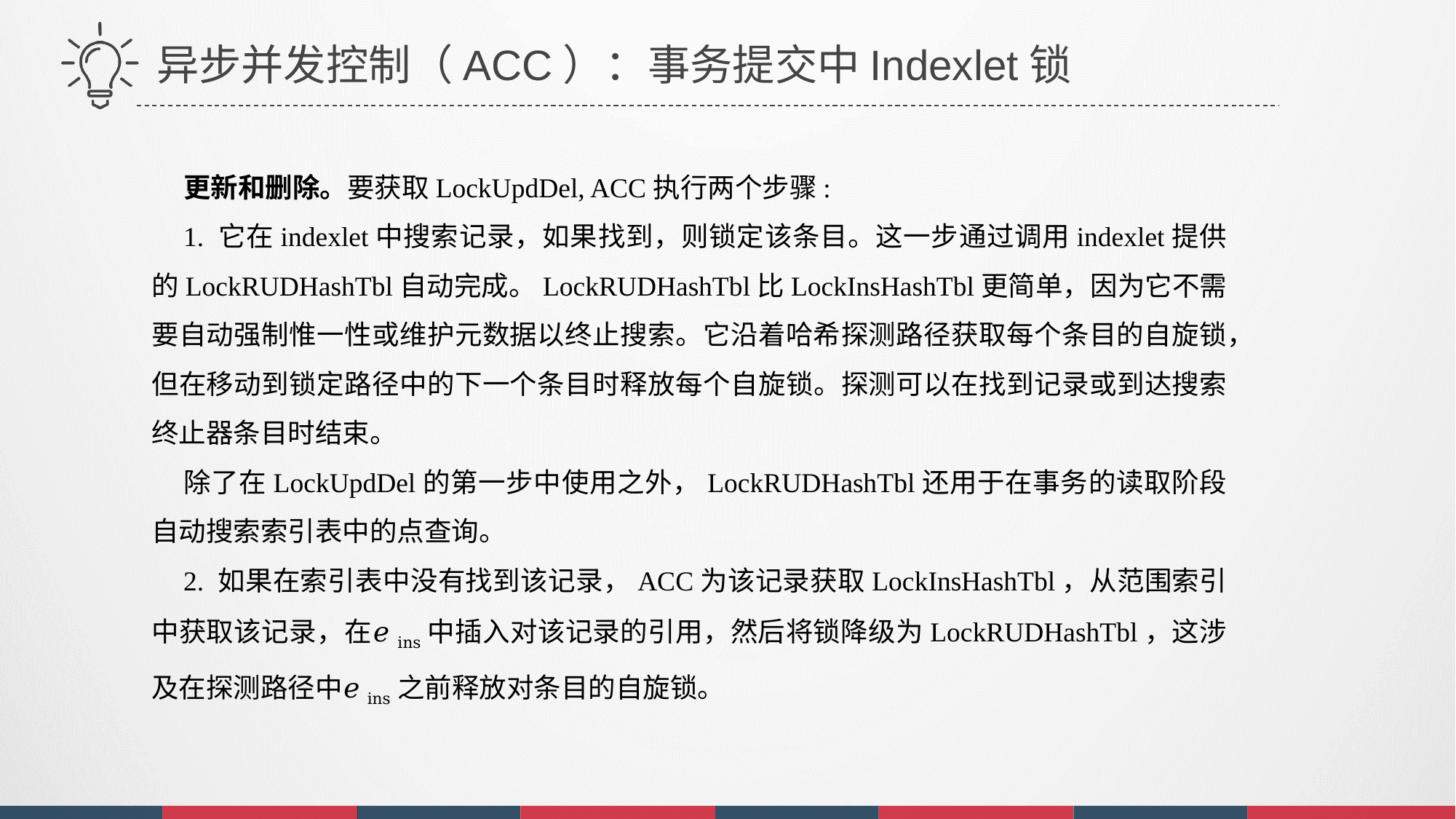

异步并发控制（ACC）：事务提交中Indexlet锁
更新和删除。要获取LockUpdDel, ACC执行两个步骤:
1. 它在indexlet中搜索记录，如果找到，则锁定该条目。这一步通过调用indexlet提供的LockRUDHashTbl自动完成。LockRUDHashTbl比LockInsHashTbl更简单，因为它不需要自动强制惟一性或维护元数据以终止搜索。它沿着哈希探测路径获取每个条目的自旋锁，但在移动到锁定路径中的下一个条目时释放每个自旋锁。探测可以在找到记录或到达搜索终止器条目时结束。
除了在LockUpdDel的第一步中使用之外，LockRUDHashTbl还用于在事务的读取阶段自动搜索索引表中的点查询。
2. 如果在索引表中没有找到该记录，ACC为该记录获取LockInsHashTbl，从范围索引中获取该记录，在𝑒ins中插入对该记录的引用，然后将锁降级为LockRUDHashTbl，这涉及在探测路径中𝑒ins之前释放对条目的自旋锁。